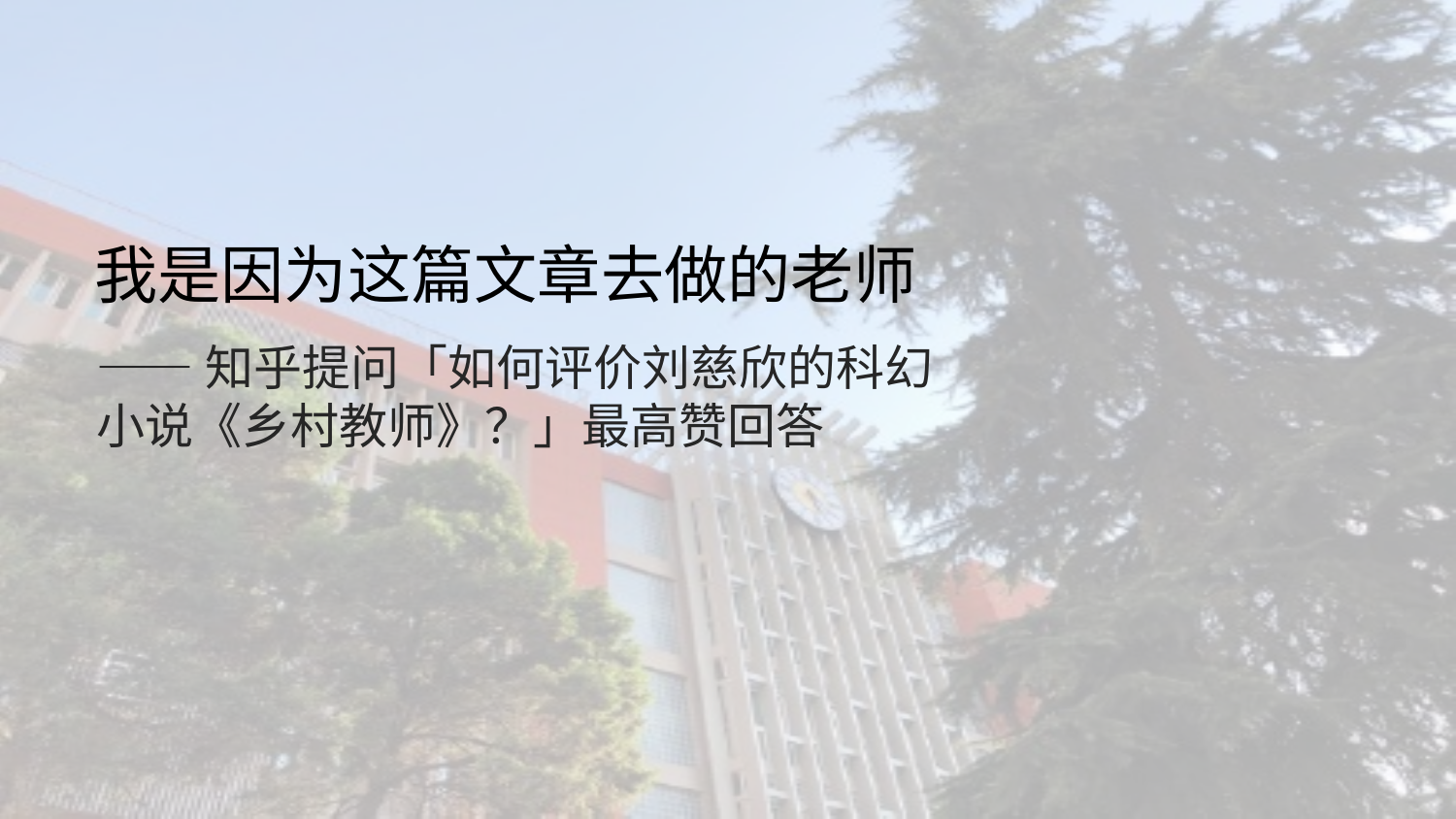

# 我是因为这篇文章去做的老师
	——知乎提问「如何评价刘慈欣的科幻小说《乡村教师》？」最高赞回答